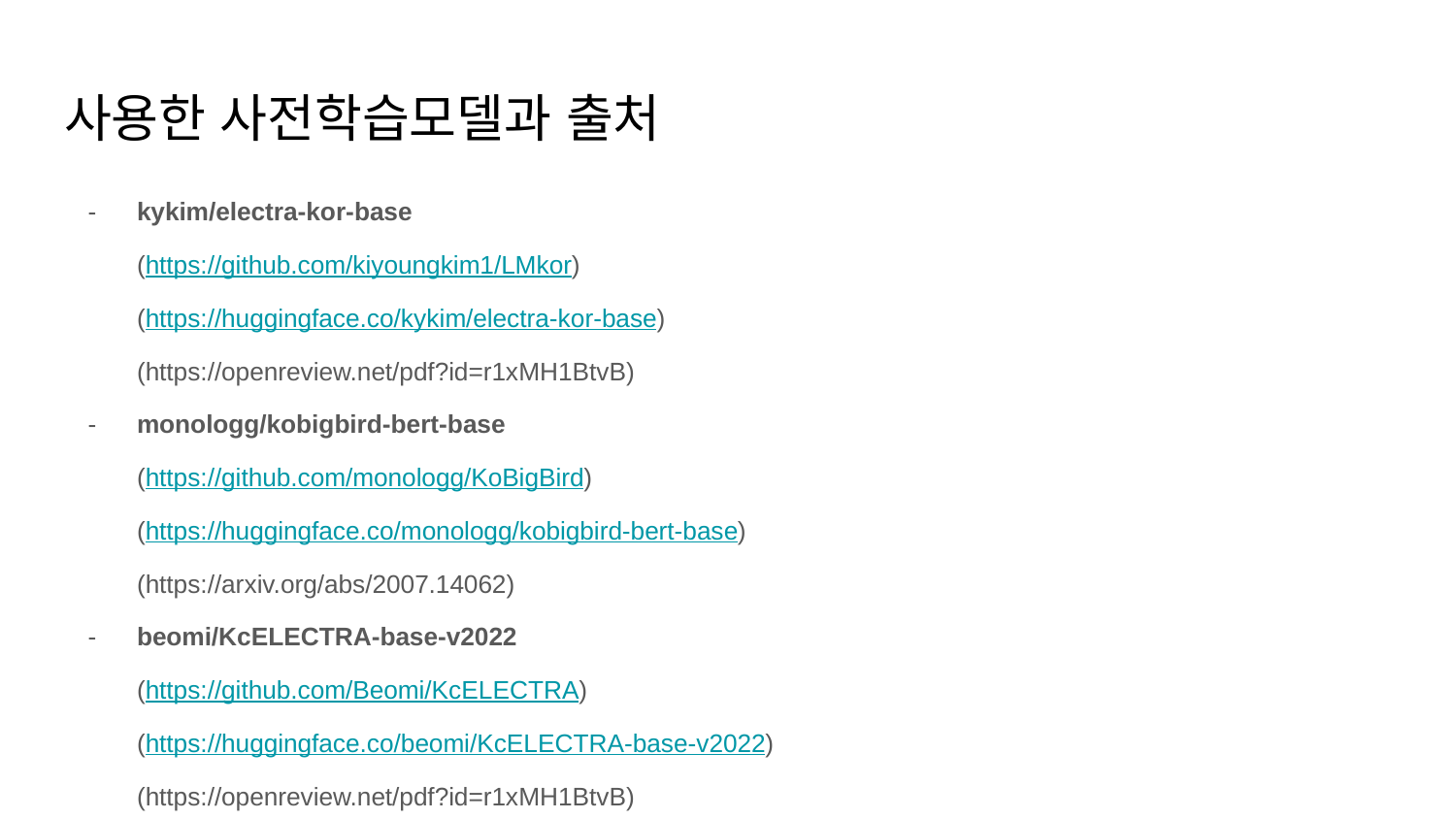

# 사용한 사전학습모델과 출처
kykim/electra-kor-base
(https://github.com/kiyoungkim1/LMkor)
(https://huggingface.co/kykim/electra-kor-base)
(https://openreview.net/pdf?id=r1xMH1BtvB)
monologg/kobigbird-bert-base
(https://github.com/monologg/KoBigBird)
(https://huggingface.co/monologg/kobigbird-bert-base)
(https://arxiv.org/abs/2007.14062)
beomi/KcELECTRA-base-v2022
(https://github.com/Beomi/KcELECTRA)
(https://huggingface.co/beomi/KcELECTRA-base-v2022)
(https://openreview.net/pdf?id=r1xMH1BtvB)